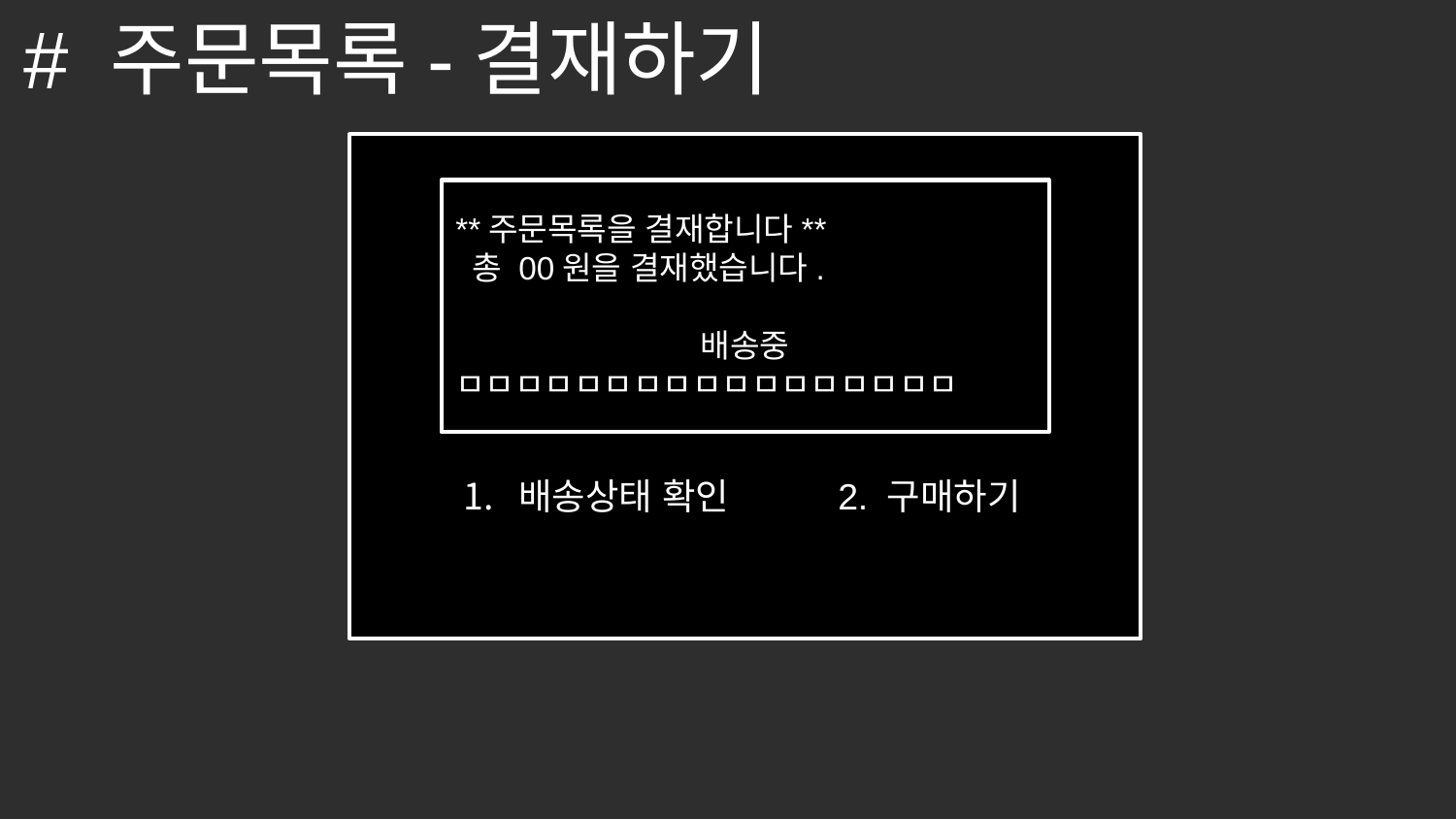

# 주문목록-결재하기

**주문목록을 결재합니다**
 총 00원을 결재했습니다.

배송중
ㅁㅁㅁㅁㅁㅁㅁㅁㅁㅁㅁㅁㅁㅁㅁㅁㅁ
배송상태 확인
2. 구매하기